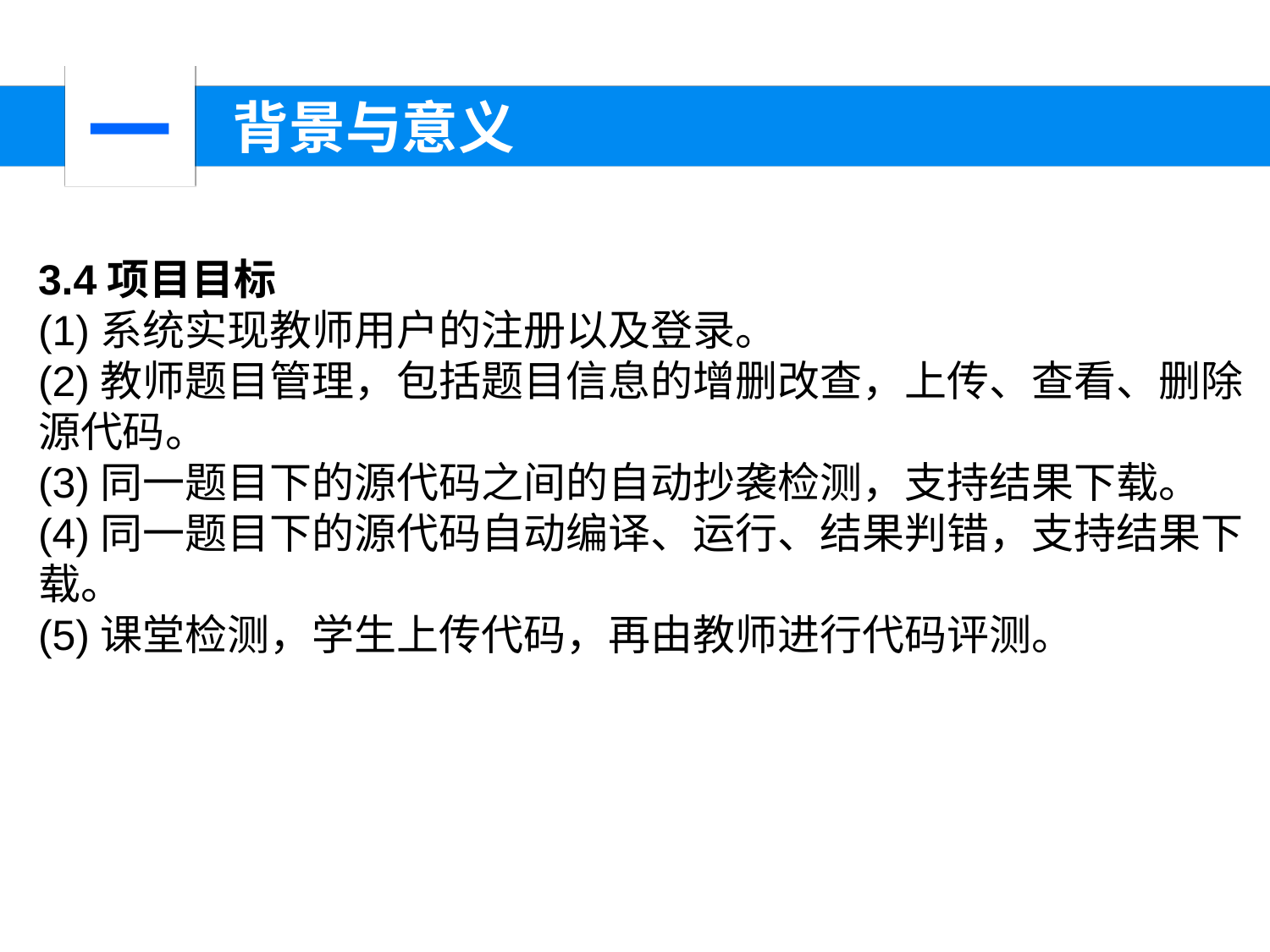

一
                背景与意义
3.4项目目标
(1)系统实现教师用户的注册以及登录。
(2)教师题目管理，包括题目信息的增删改查，上传、查看、删除
源代码。
(3)同一题目下的源代码之间的自动抄袭检测，支持结果下载。
(4)同一题目下的源代码自动编译、运行、结果判错，支持结果下
载。
(5)课堂检测，学生上传代码，再由教师进行代码评测。
XXXX年
XXXX年